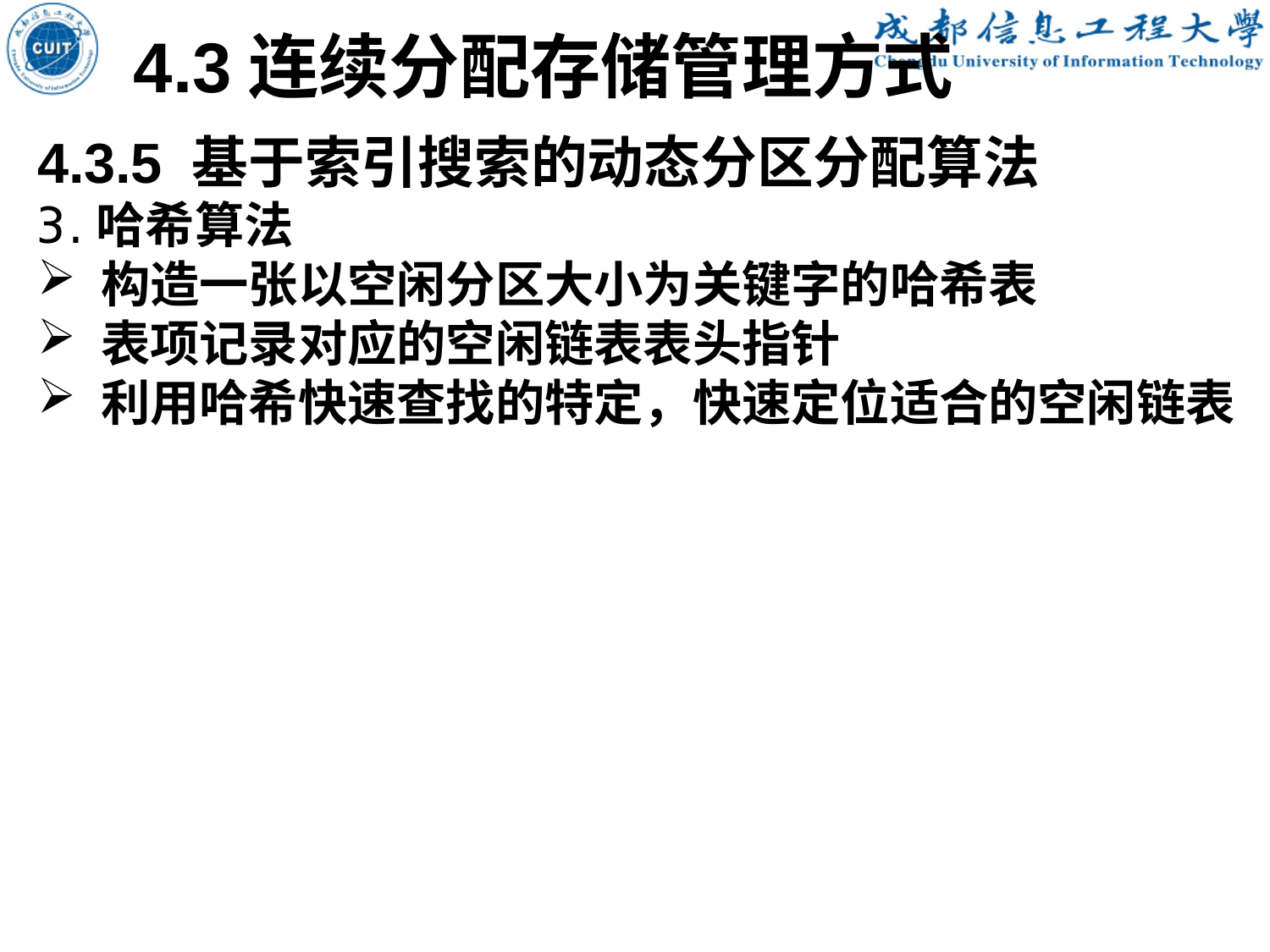

4.3连续分配存储管理方式
4.3.5 基于索引搜索的动态分区分配算法
3.哈希算法
构造一张以空闲分区大小为关键字的哈希表
表项记录对应的空闲链表表头指针
利用哈希快速查找的特定，快速定位适合的空闲链表